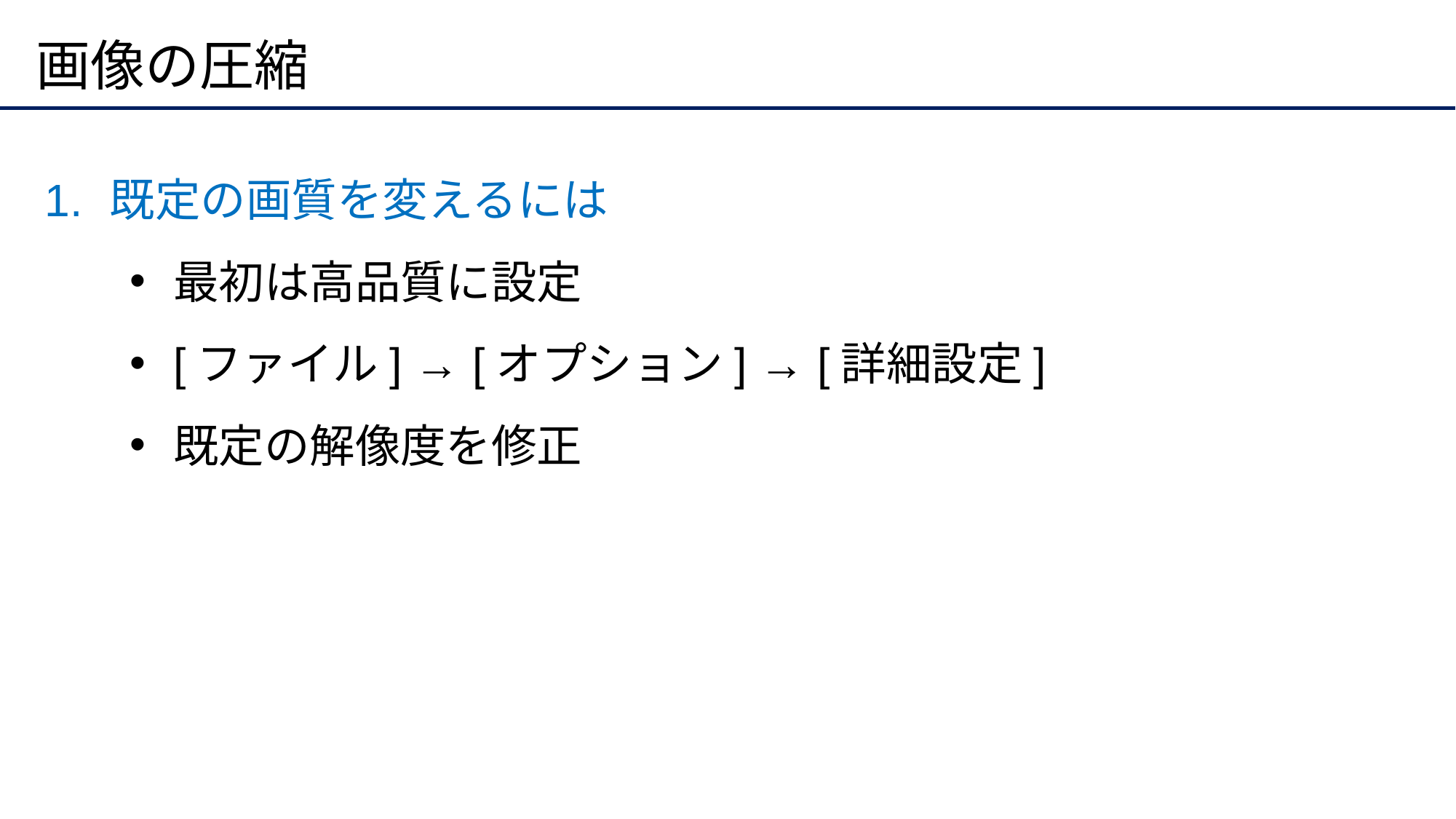

# 画像の圧縮
既定の画質を変えるには
最初は高品質に設定
[ファイル] → [オプション] → [詳細設定]
既定の解像度を修正